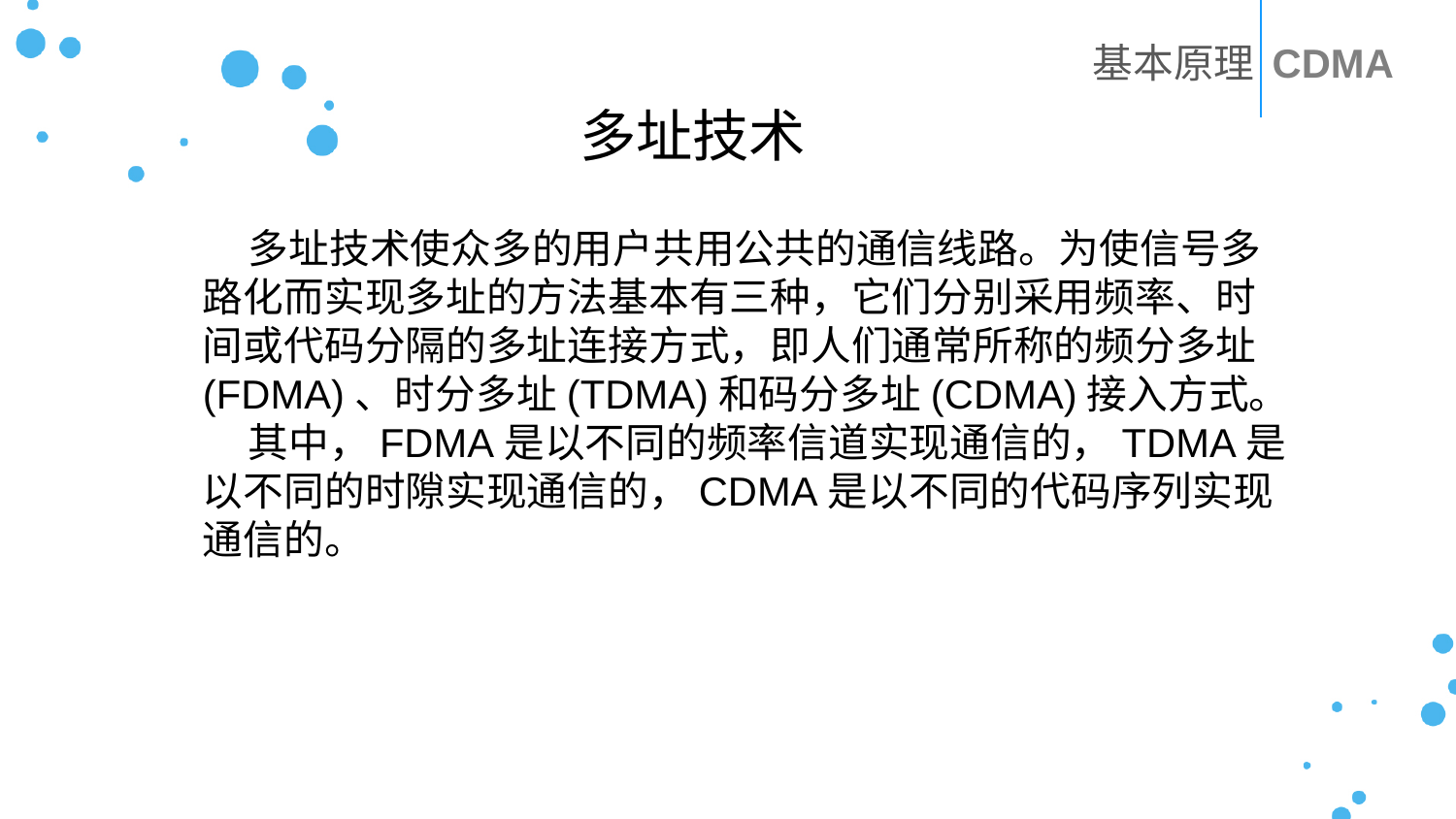

基本原理
CDMA
多址技术
PPT模板下载：www.1ppt.com/moban/     行业PPT模板：www.1ppt.com/hangye/
节日PPT模板：www.1ppt.com/jieri/           PPT素材下载：www.1ppt.com/sucai/
PPT背景图片：www.1ppt.com/beijing/      PPT图表下载：www.1ppt.com/tubiao/
优秀PPT下载：www.1ppt.com/xiazai/        PPT教程： www.1ppt.com/powerpoint/
Word教程： www.1ppt.com/word/              Excel教程：www.1ppt.com/excel/
资料下载：www.1ppt.com/ziliao/                PPT课件下载：www.1ppt.com/kejian/
范文下载：www.1ppt.com/fanwen/             试卷下载：www.1ppt.com/shiti/
教案下载：www.1ppt.com/jiaoan/        PPT论坛：www.1ppt.cn

    多址技术使众多的用户共用公共的通信线路。为使信号多路化而实现多址的方法基本有三种，它们分别采用频率、时间或代码分隔的多址连接方式，即人们通常所称的频分多址(FDMA)、时分多址(TDMA)和码分多址(CDMA)接入方式。
    其中，FDMA是以不同的频率信道实现通信的，TDMA是以不同的时隙实现通信的，CDMA是以不同的代码序列实现通信的。